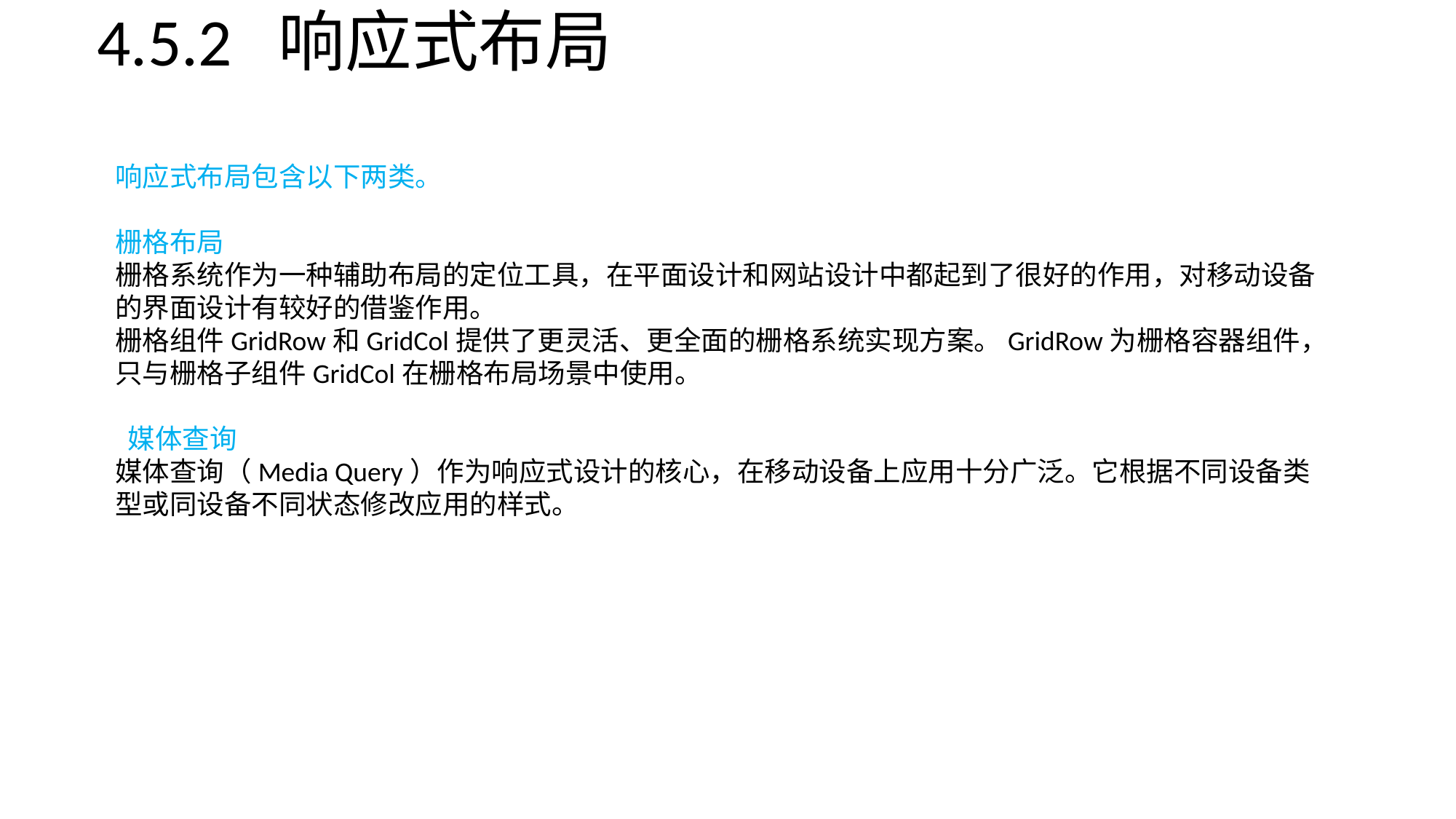

# 4.5.2  响应式布局
响应式布局包含以下两类。

栅格布局
栅格系统作为一种辅助布局的定位工具，在平面设计和网站设计中都起到了很好的作用，对移动设备的界面设计有较好的借鉴作用。
栅格组件GridRow和GridCol提供了更灵活、更全面的栅格系统实现方案。GridRow为栅格容器组件，只与栅格子组件GridCol在栅格布局场景中使用。

 媒体查询
媒体查询（Media Query）作为响应式设计的核心，在移动设备上应用十分广泛。它根据不同设备类型或同设备不同状态修改应用的样式。